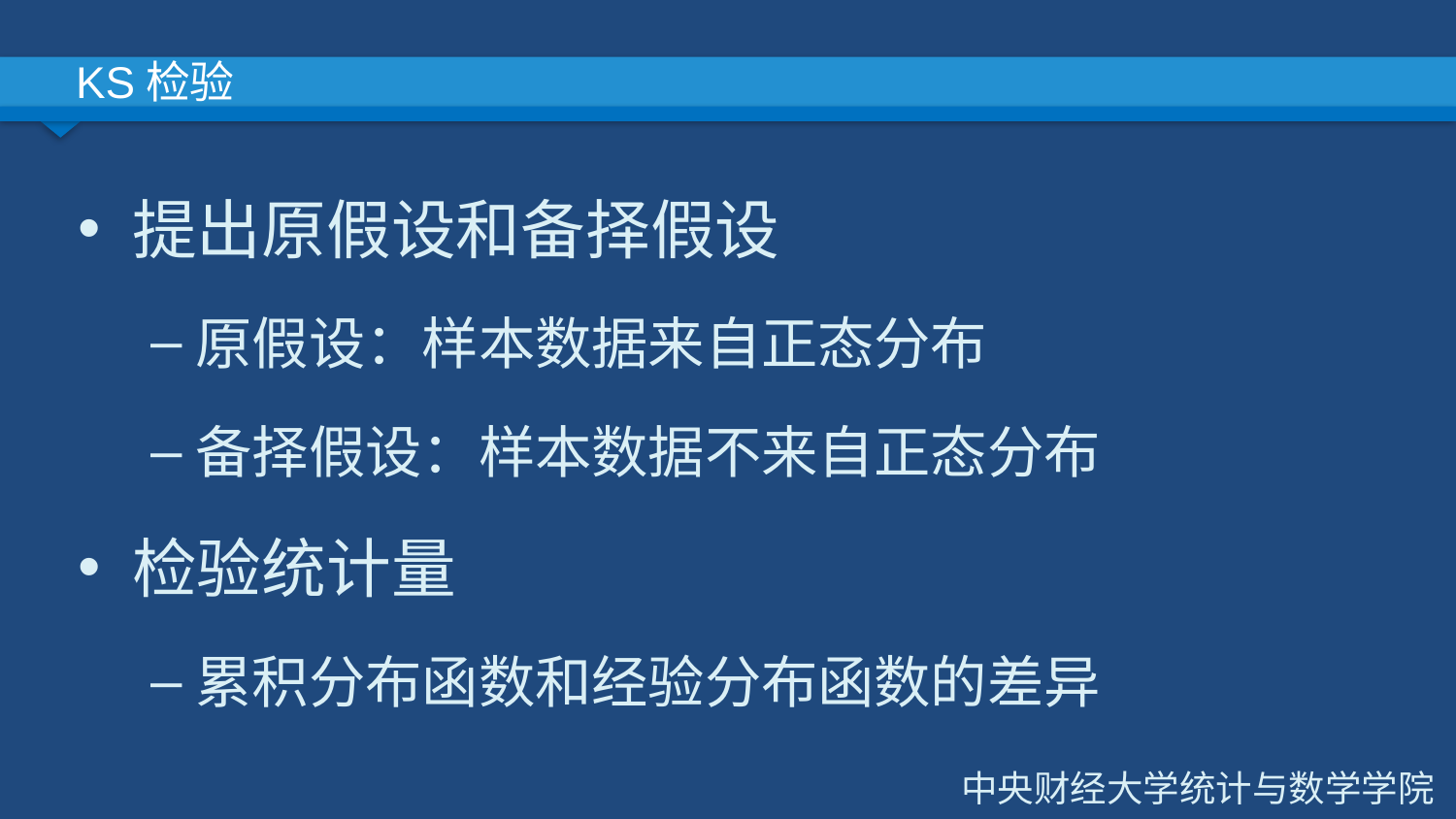

# KS检验
提出原假设和备择假设
原假设：样本数据来自正态分布
备择假设：样本数据不来自正态分布
检验统计量
累积分布函数和经验分布函数的差异